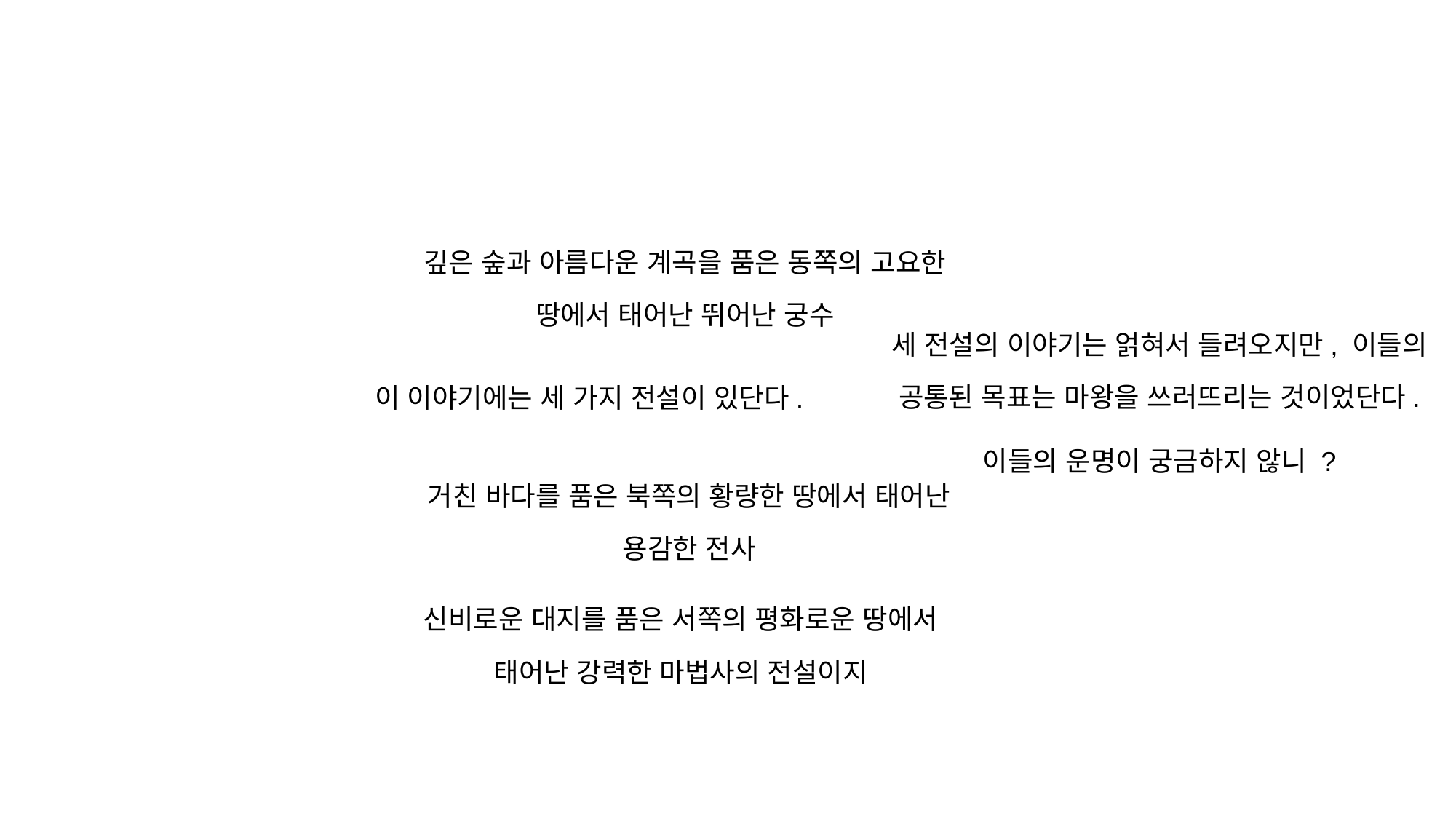

깊은 숲과 아름다운 계곡을 품은 동쪽의 고요한 땅에서 태어난 뛰어난 궁수
세 전설의 이야기는 얽혀서 들려오지만, 이들의 공통된 목표는 마왕을 쓰러뜨리는 것이었단다.
이들의 운명이 궁금하지 않니 ?
이 이야기에는 세 가지 전설이 있단다.
거친 바다를 품은 북쪽의 황량한 땅에서 태어난 용감한 전사
신비로운 대지를 품은 서쪽의 평화로운 땅에서 태어난 강력한 마법사의 전설이지